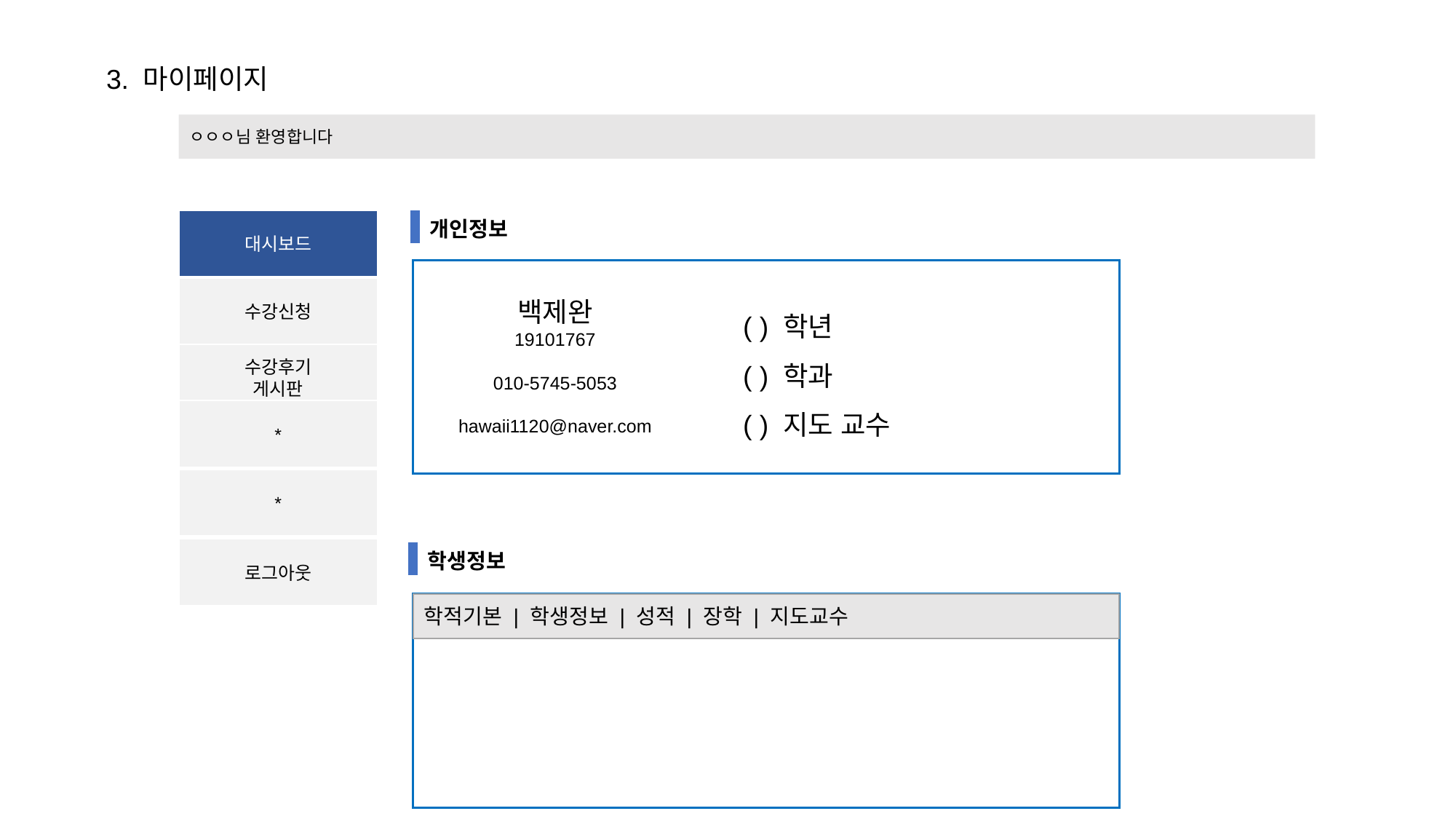

3. 마이페이지
ㅇㅇㅇ님 환영합니다
대시보드
수강신청
수강후기
게시판
*
*
로그아웃
개인정보

( ) 학년
( ) 학과
( ) 지도 교수
백제완
19101767

010-5745-5053

hawaii1120@naver.com
학생정보

학적기본 | 학생정보 | 성적 | 장학 | 지도교수